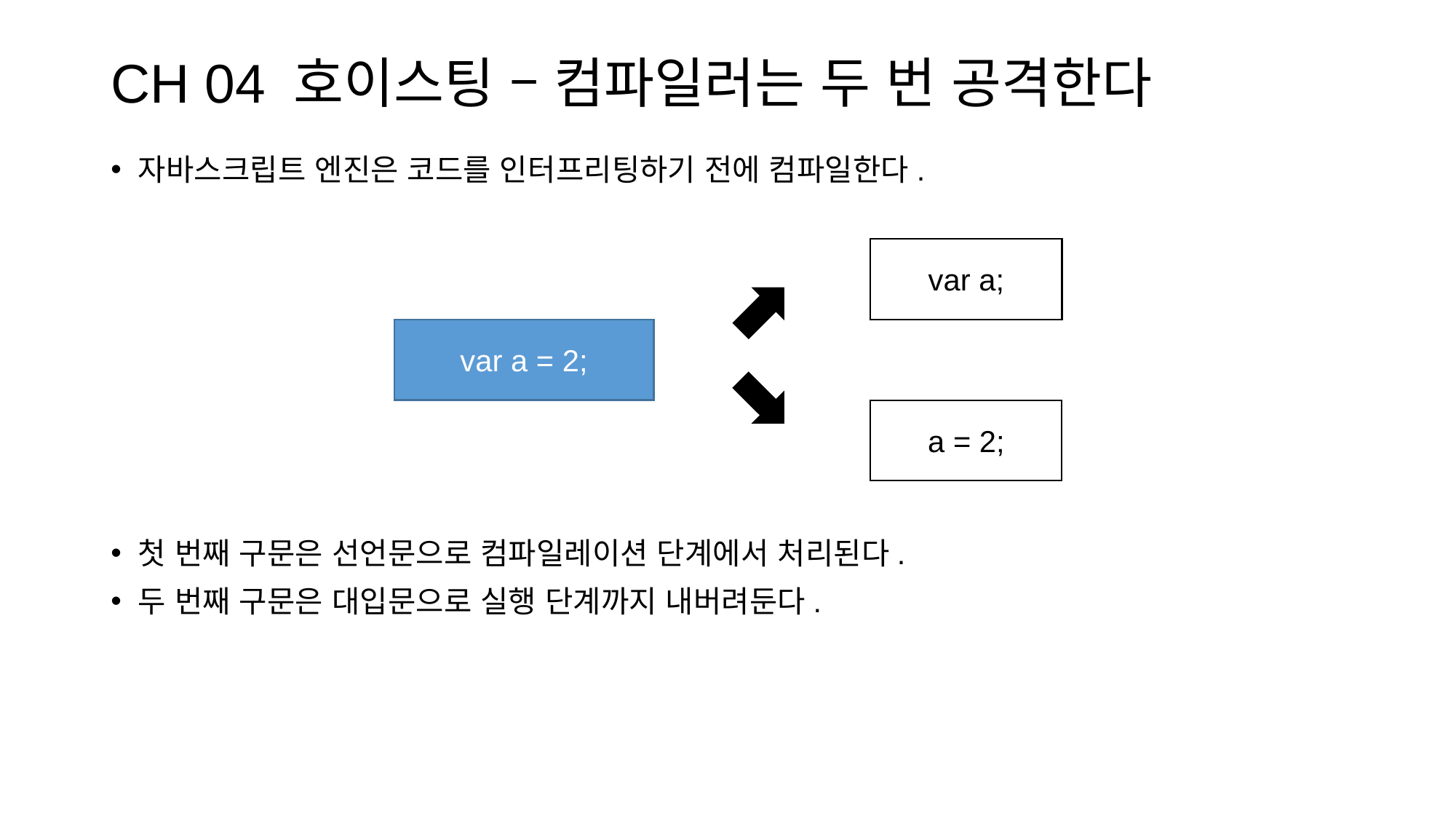

# CH 04 호이스팅 – 컴파일러는 두 번 공격한다
자바스크립트 엔진은 코드를 인터프리팅하기 전에 컴파일한다.

첫 번째 구문은 선언문으로 컴파일레이션 단계에서 처리된다.
두 번째 구문은 대입문으로 실행 단계까지 내버려둔다.
var a;

var a = 2;
a = 2;